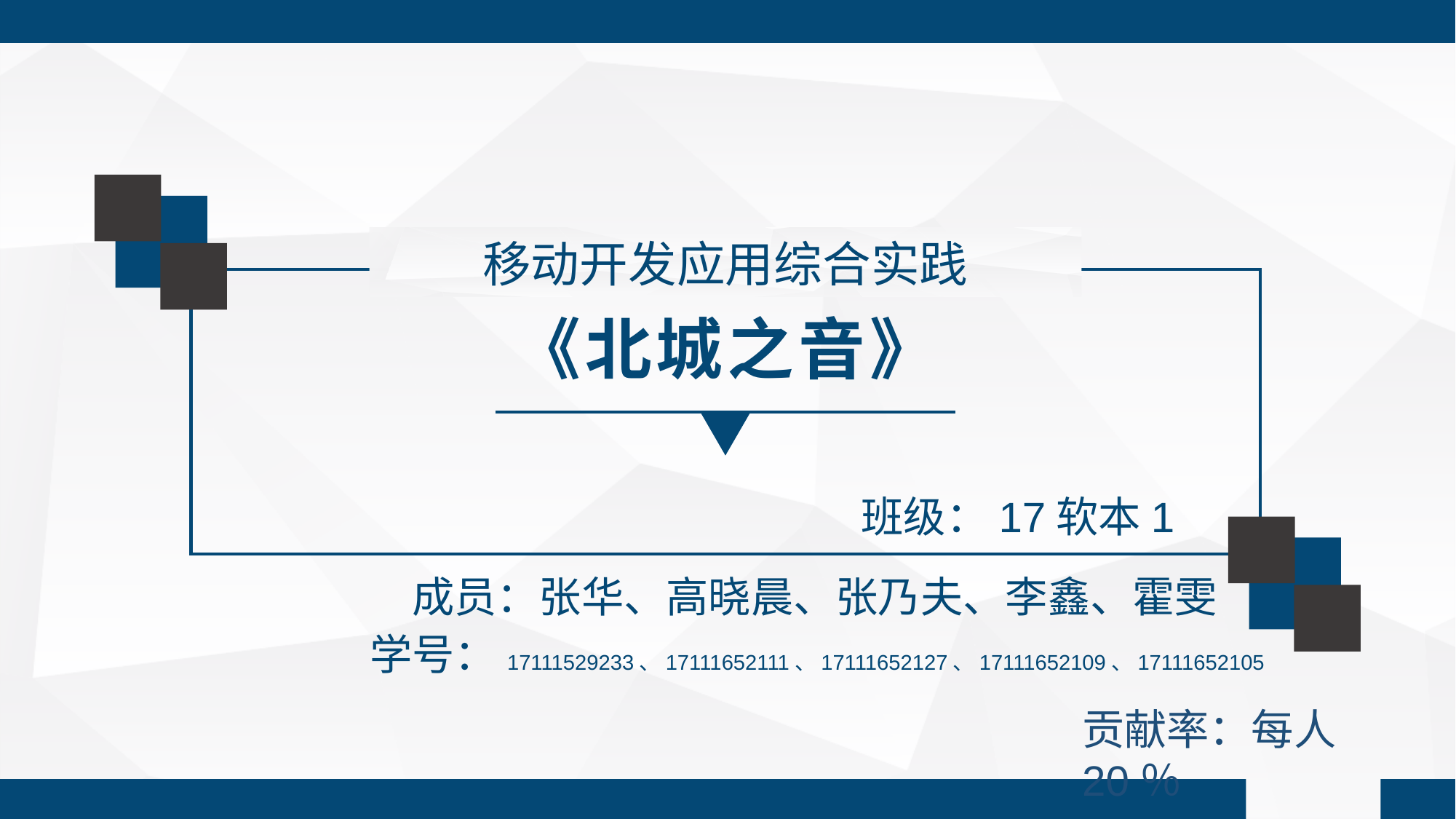

移动开发应用综合实践

《北城之音》

班级：17软本1

成员：张华、高晓晨、张乃夫、李鑫、霍雯
学号：17111529233、17111652111、17111652127、17111652109、17111652105
贡献率：每人20％